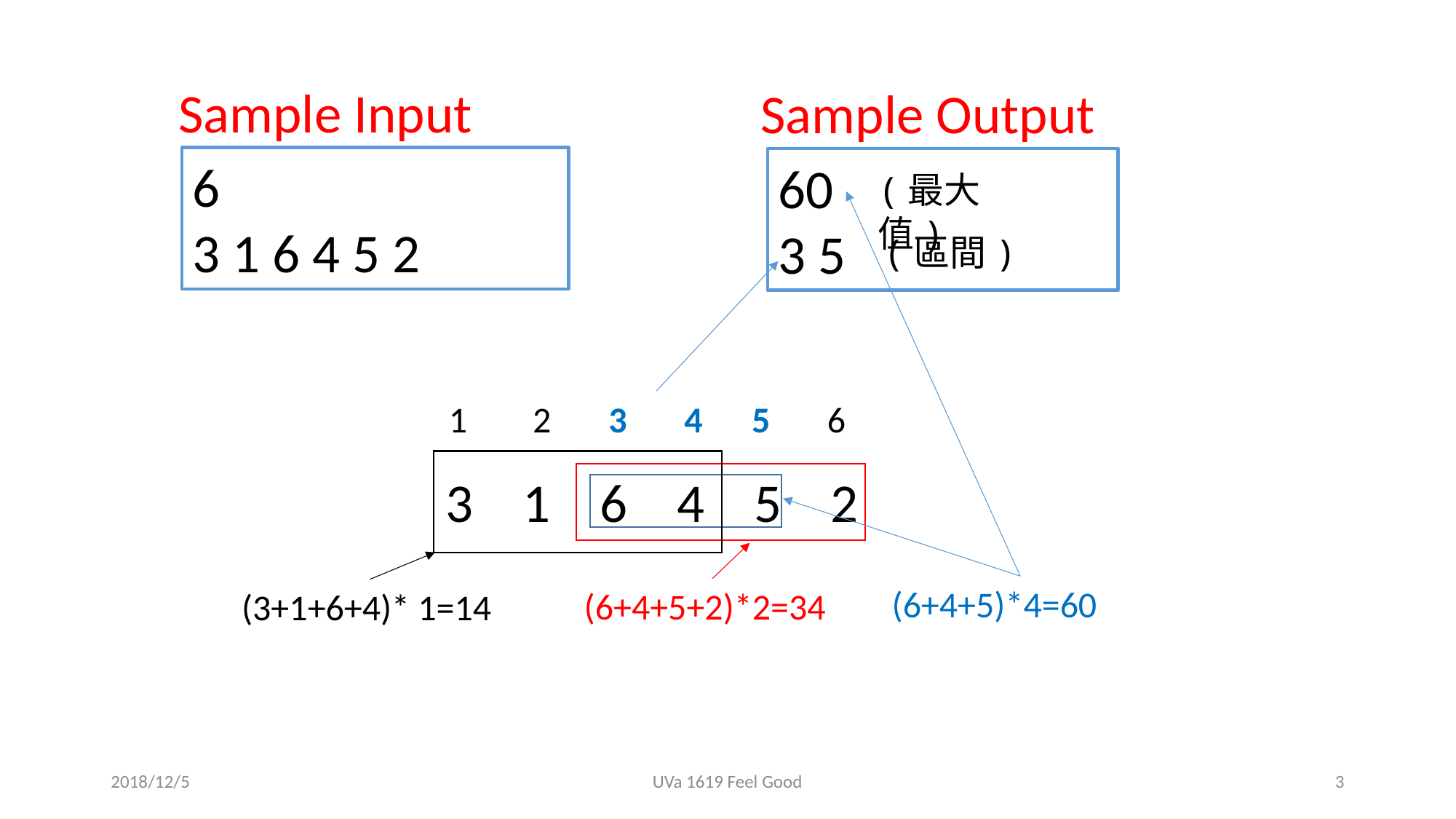

Sample Input
Sample Output
6
3 1 6 4 5 2
60
3 5
(最大值)
(區間)
1        2       3       4      5       6

3    1    6    4    5    2

(6+4+5)*4=60
(6+4+5+2)*2=34
(3+1+6+4)* 1=14
2018/12/5
UVa 1619 Feel Good
3